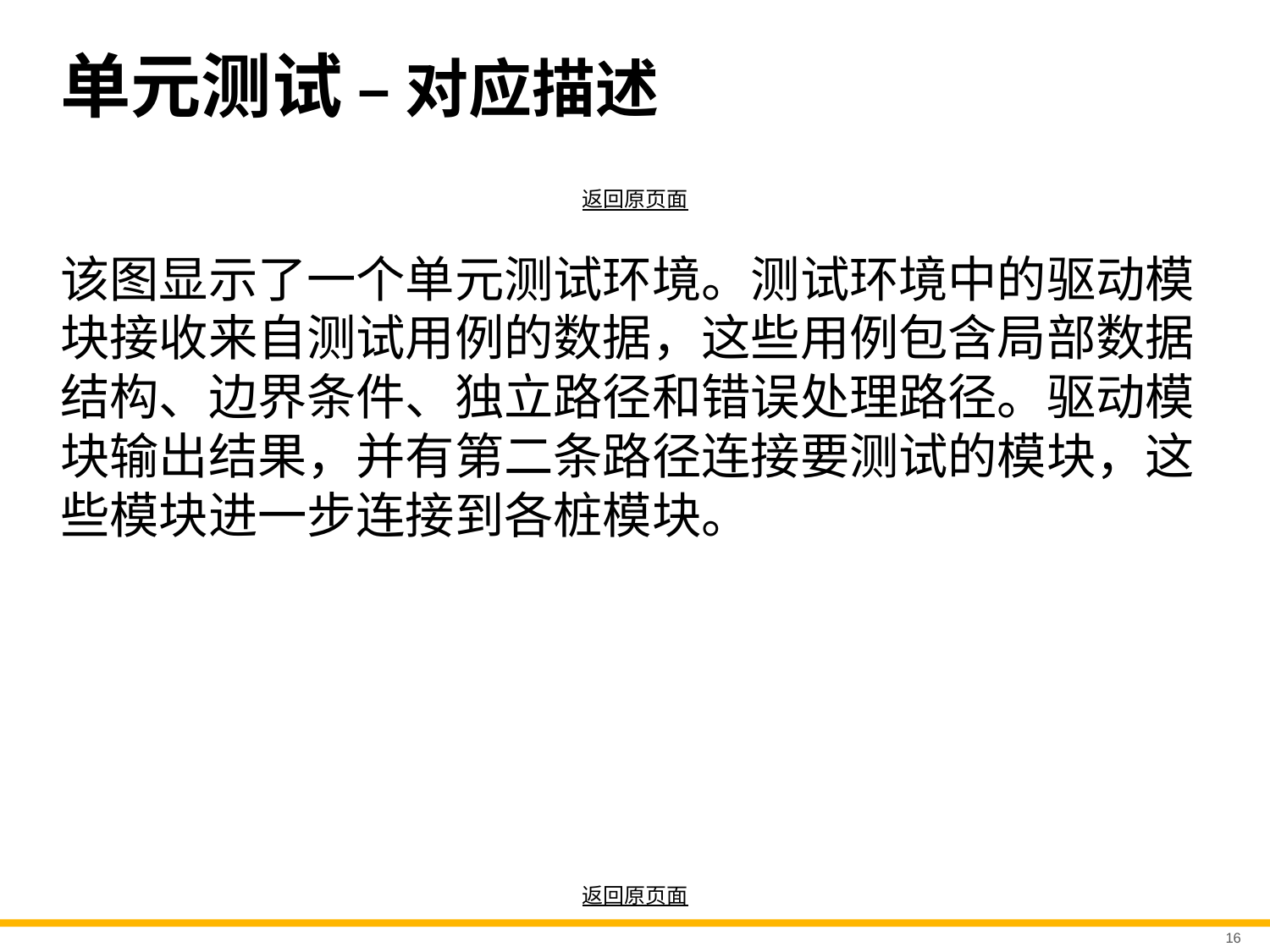

# 单元测试 – 对应描述
返回原页面
该图显示了一个单元测试环境。测试环境中的驱动模块接收来自测试用例的数据，这些用例包含局部数据结构、边界条件、独立路径和错误处理路径。驱动模块输出结果，并有第二条路径连接要测试的模块，这些模块进一步连接到各桩模块。
返回原页面
16